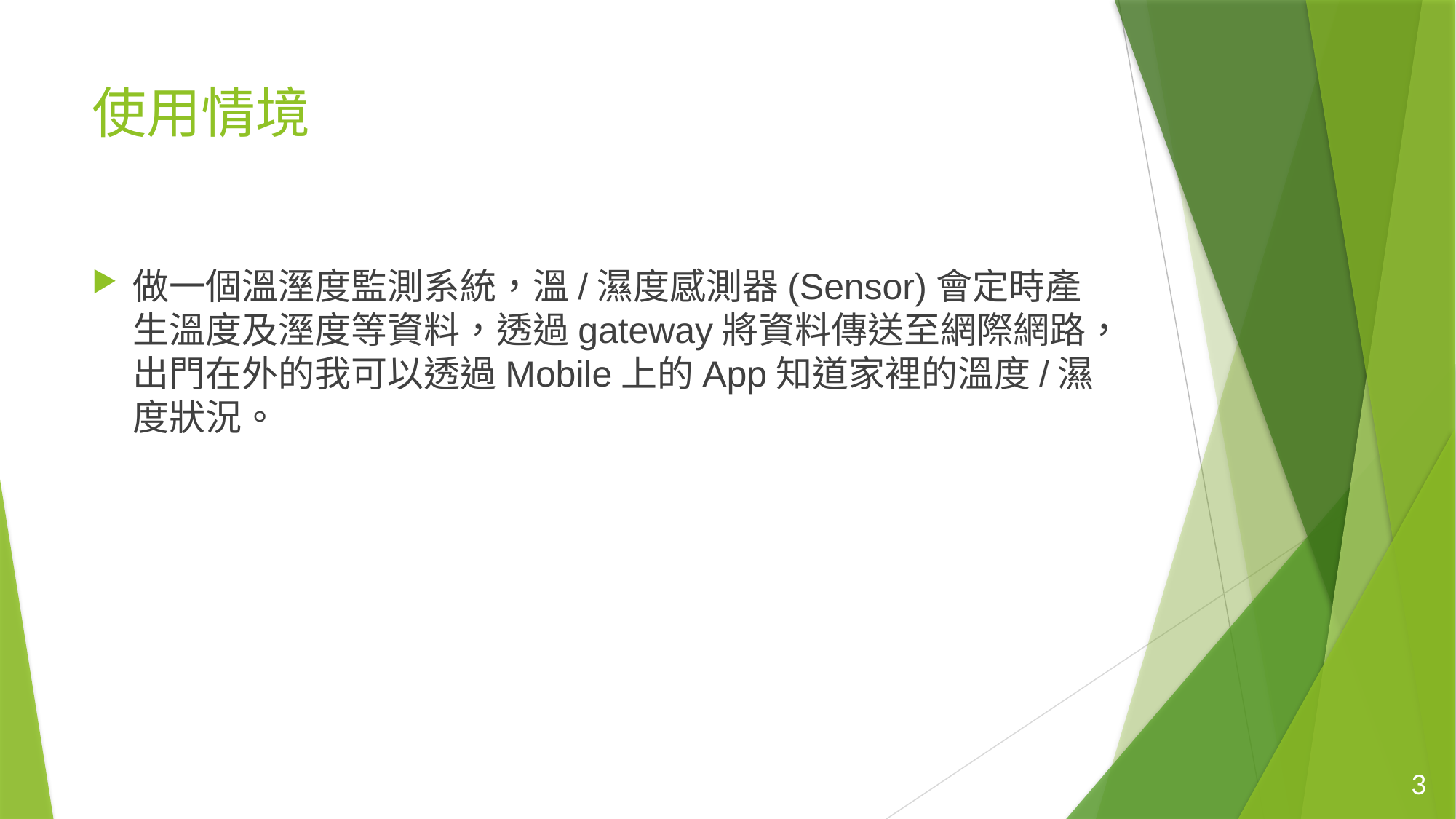

# 使用情境
做一個溫溼度監測系統，溫/濕度感測器(Sensor)會定時產生溫度及溼度等資料，透過gateway將資料傳送至網際網路，出門在外的我可以透過Mobile上的App知道家裡的溫度/濕度狀況。
3